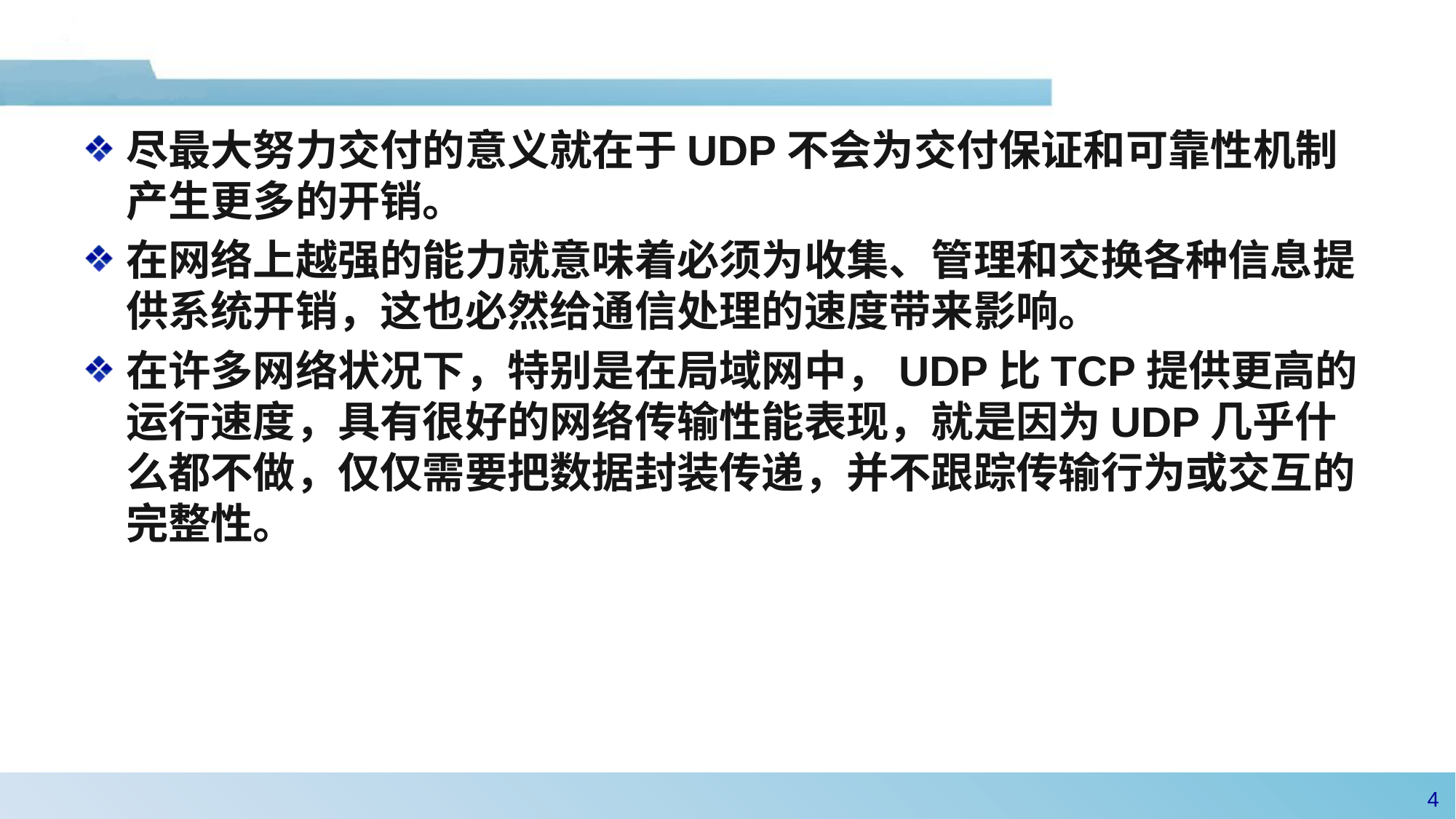

尽最大努力交付的意义就在于UDP不会为交付保证和可靠性机制产生更多的开销。
在网络上越强的能力就意味着必须为收集、管理和交换各种信息提供系统开销，这也必然给通信处理的速度带来影响。
在许多网络状况下，特别是在局域网中，UDP比TCP提供更高的运行速度，具有很好的网络传输性能表现，就是因为UDP几乎什么都不做，仅仅需要把数据封装传递，并不跟踪传输行为或交互的完整性。
4